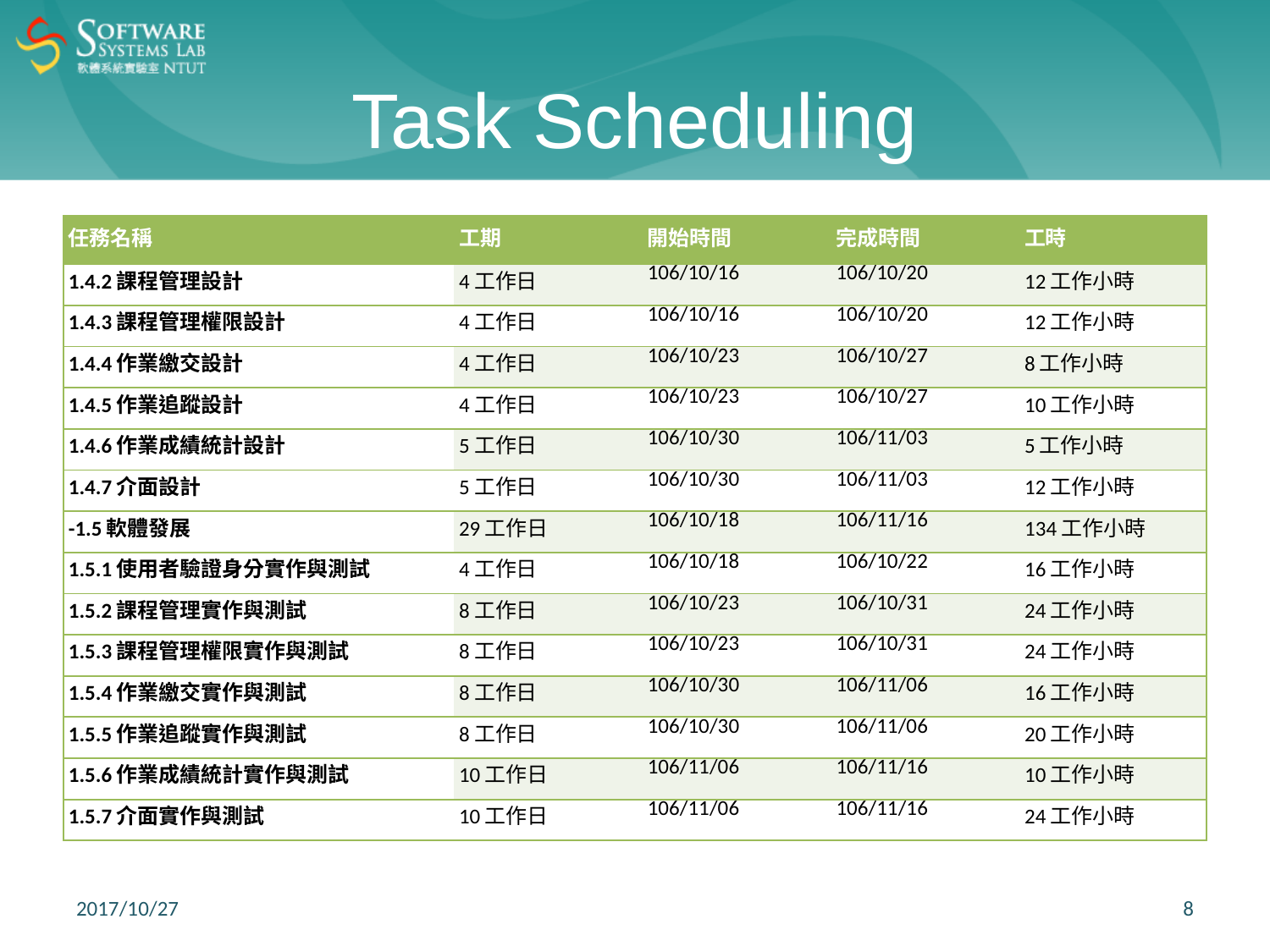

# Task Scheduling
| 任務名稱 | 工期 | 開始時間 | 完成時間 | 工時 |
| --- | --- | --- | --- | --- |
| 1.4.2課程管理設計 | 4工作日 | 106/10/16 | 106/10/20 | 12工作小時 |
| 1.4.3課程管理權限設計 | 4工作日 | 106/10/16 | 106/10/20 | 12工作小時 |
| 1.4.4作業繳交設計 | 4工作日 | 106/10/23 | 106/10/27 | 8工作小時 |
| 1.4.5作業追蹤設計 | 4工作日 | 106/10/23 | 106/10/27 | 10工作小時 |
| 1.4.6作業成績統計設計 | 5工作日 | 106/10/30 | 106/11/03 | 5工作小時 |
| 1.4.7介面設計 | 5工作日 | 106/10/30 | 106/11/03 | 12工作小時 |
| -1.5軟體發展 | 29工作日 | 106/10/18 | 106/11/16 | 134工作小時 |
| 1.5.1使用者驗證身分實作與測試 | 4工作日 | 106/10/18 | 106/10/22 | 16工作小時 |
| 1.5.2課程管理實作與測試 | 8工作日 | 106/10/23 | 106/10/31 | 24工作小時 |
| 1.5.3課程管理權限實作與測試 | 8工作日 | 106/10/23 | 106/10/31 | 24工作小時 |
| 1.5.4作業繳交實作與測試 | 8工作日 | 106/10/30 | 106/11/06 | 16工作小時 |
| 1.5.5作業追蹤實作與測試 | 8工作日 | 106/10/30 | 106/11/06 | 20工作小時 |
| 1.5.6作業成績統計實作與測試 | 10工作日 | 106/11/06 | 106/11/16 | 10工作小時 |
| 1.5.7介面實作與測試 | 10工作日 | 106/11/06 | 106/11/16 | 24工作小時 |
2017/10/27
8